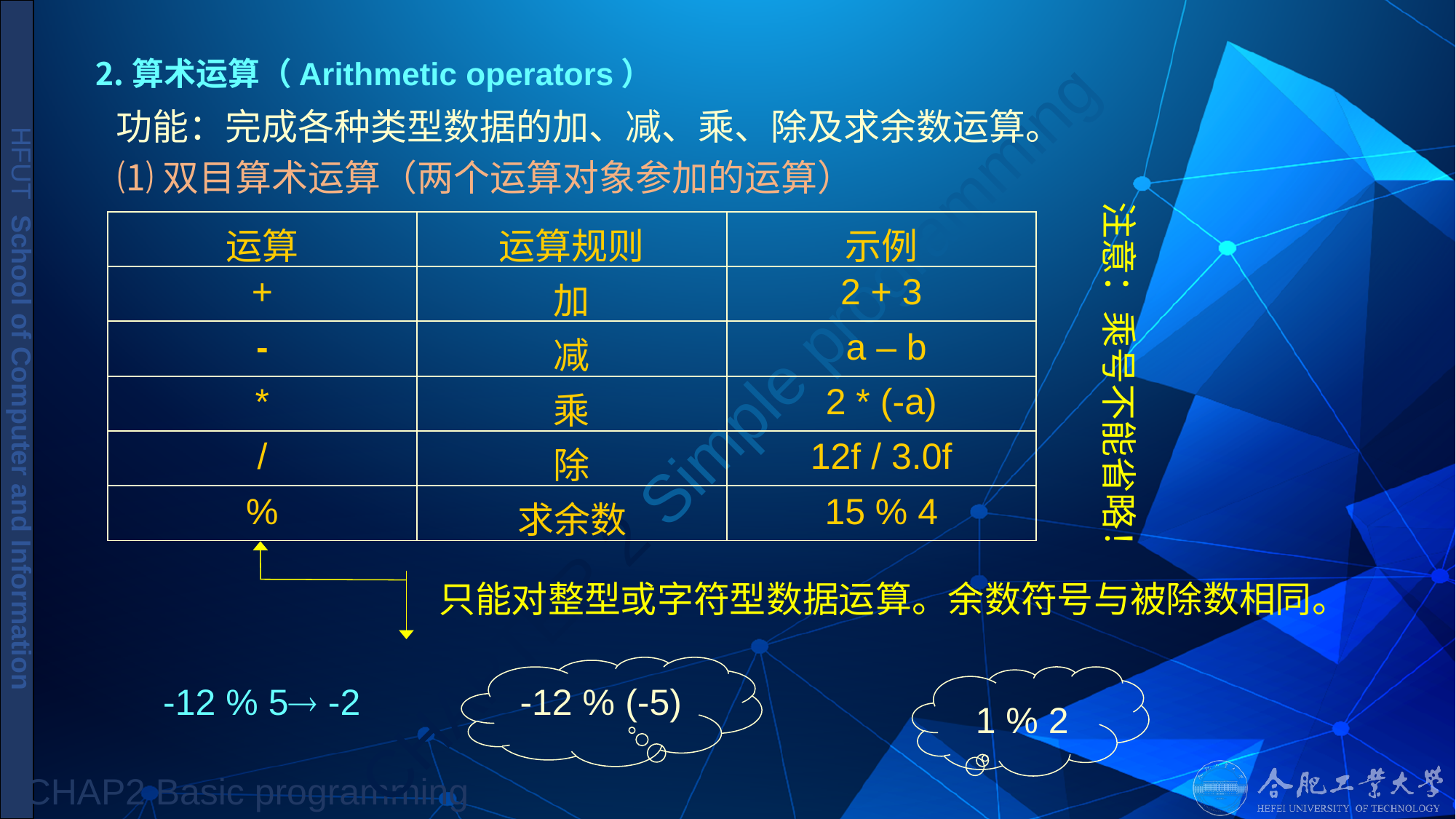

# ⒉算术运算（Arithmetic operators）
功能：完成各种类型数据的加、减、乘、除及求余数运算。
⑴双目算术运算（两个运算对象参加的运算）
注意：乘号不能省略！
| 运算 | 运算规则 | 示例 |
| --- | --- | --- |
| + | 加 | 2 + 3 |
| - | 减 | a – b |
| \* | 乘 | 2 \* (-a) |
| / | 除 | 12f / 3.0f |
| % | 求余数 | 15 % 4 |
 只能对整型或字符型数据运算。余数符号与被除数相同。
-12 % (-5)
1 % 2
-12 % 5→ -2